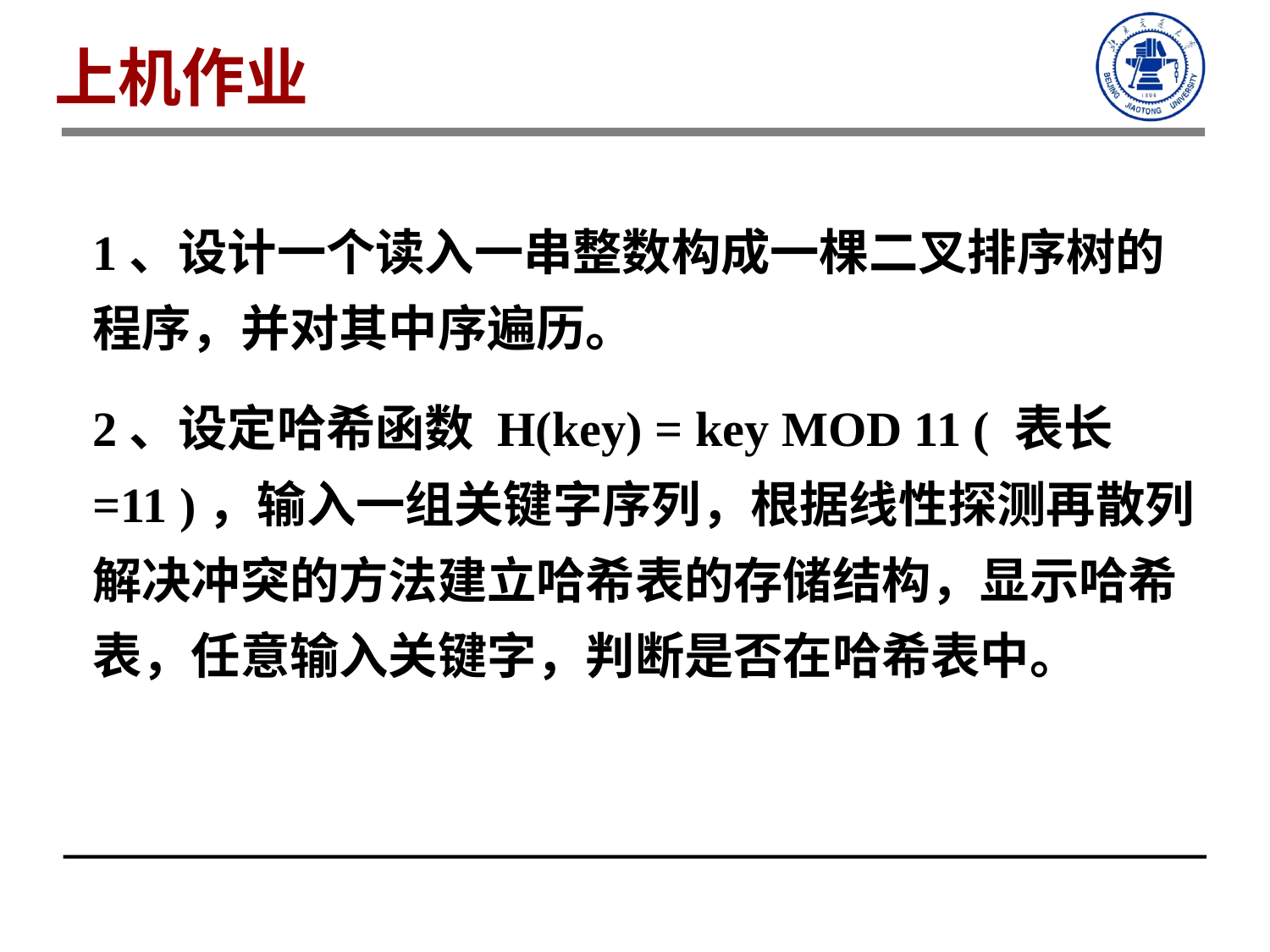

上机作业
1、设计一个读入一串整数构成一棵二叉排序树的程序，并对其中序遍历。
2、设定哈希函数 H(key) = key MOD 11 ( 表长=11 )，输入一组关键字序列，根据线性探测再散列解决冲突的方法建立哈希表的存储结构，显示哈希表，任意输入关键字，判断是否在哈希表中。